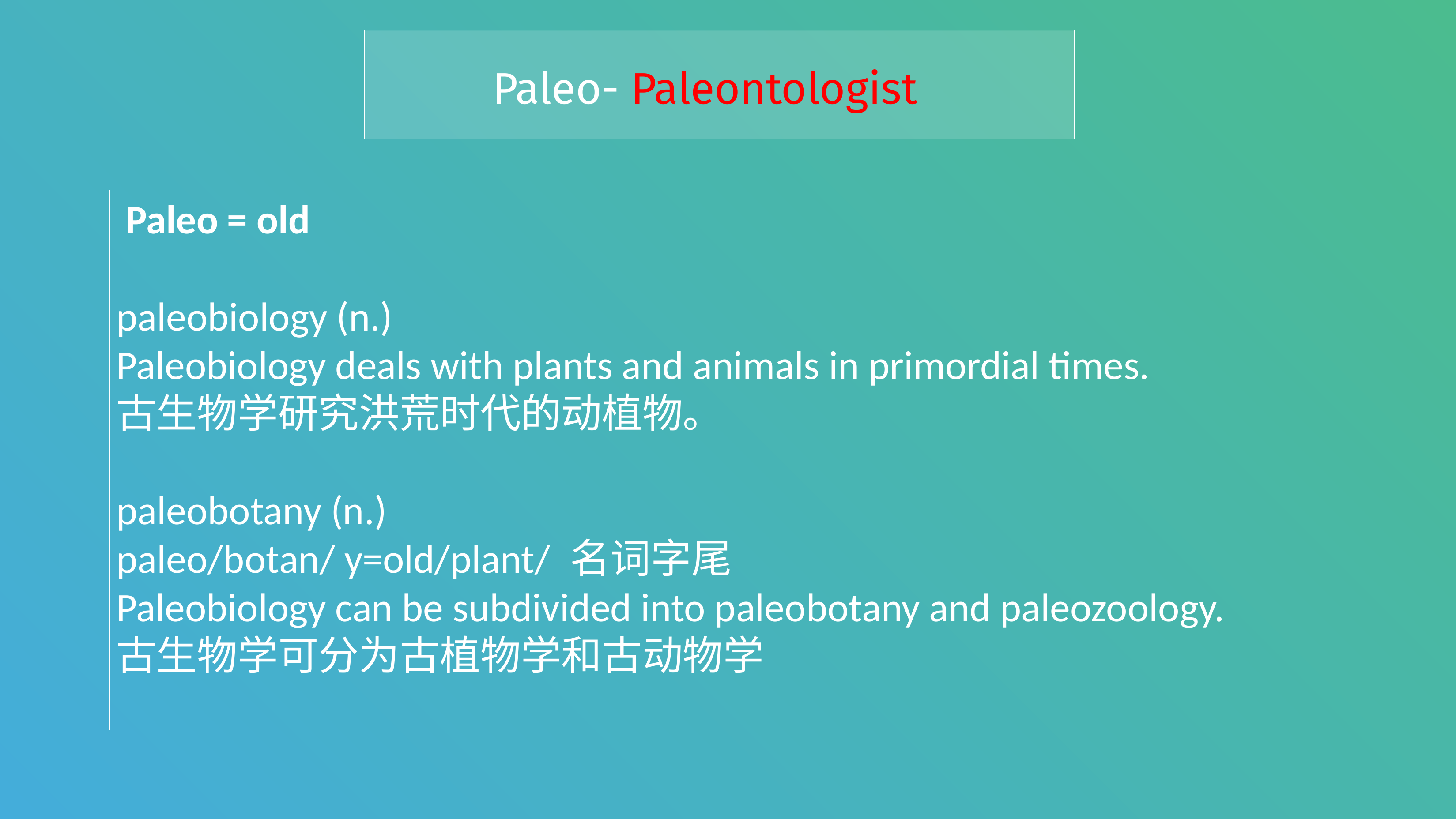

Paleo- Paleontologist
 Paleo = old

paleobiology (n.)
Paleobiology deals with plants and animals in primordial times.
古生物学研究洪荒时代的动植物。

paleobotany (n.)
paleo/botan/ y=old/plant/ 名词字尾
Paleobiology can be subdivided into paleobotany and paleozoology.
古生物学可分为古植物学和古动物学